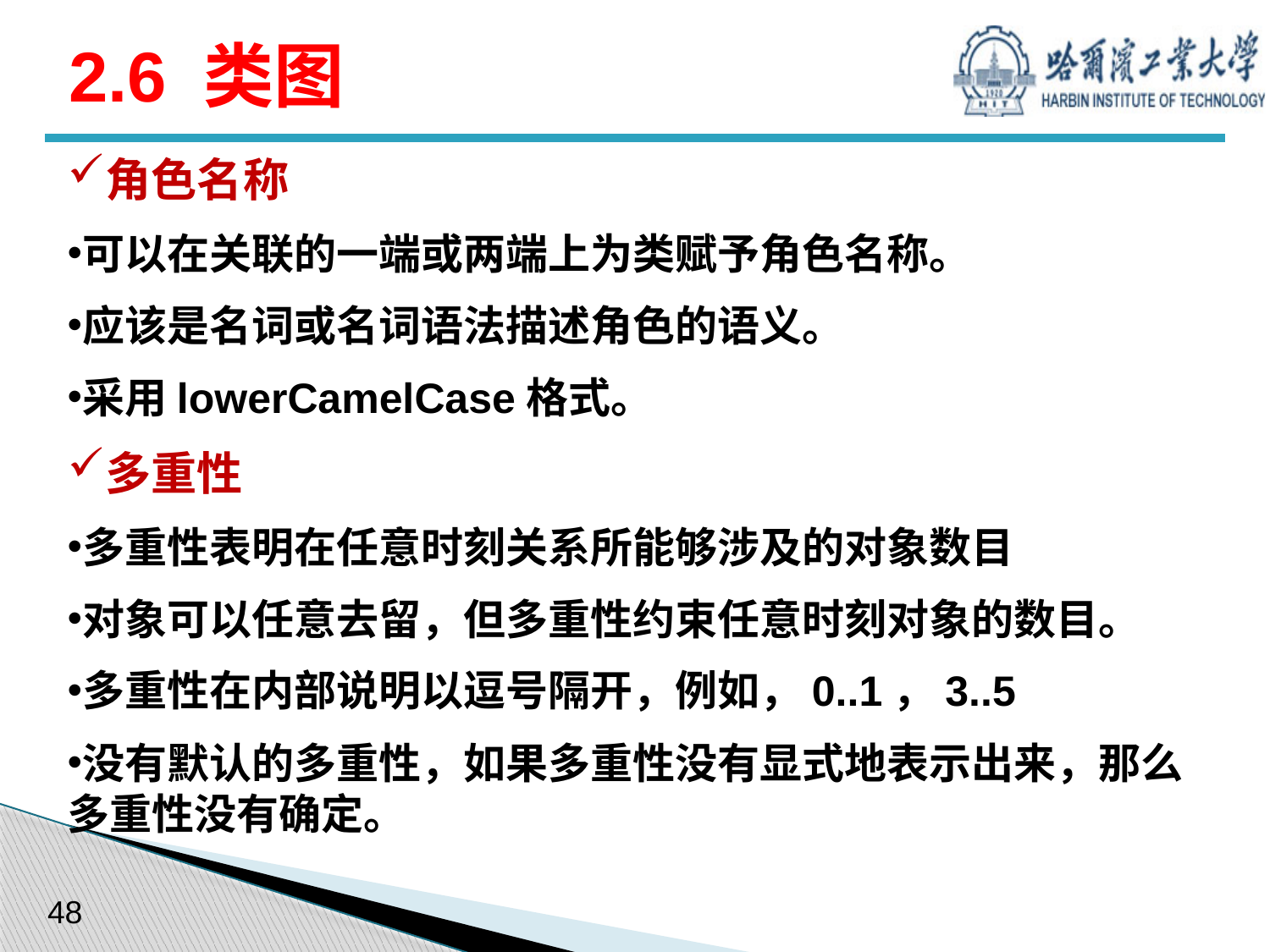

# 2.6 类图
角色名称
可以在关联的一端或两端上为类赋予角色名称。
应该是名词或名词语法描述角色的语义。
采用lowerCamelCase格式。
多重性
多重性表明在任意时刻关系所能够涉及的对象数目
对象可以任意去留，但多重性约束任意时刻对象的数目。
多重性在内部说明以逗号隔开，例如，0..1，3..5
没有默认的多重性，如果多重性没有显式地表示出来，那么多重性没有确定。